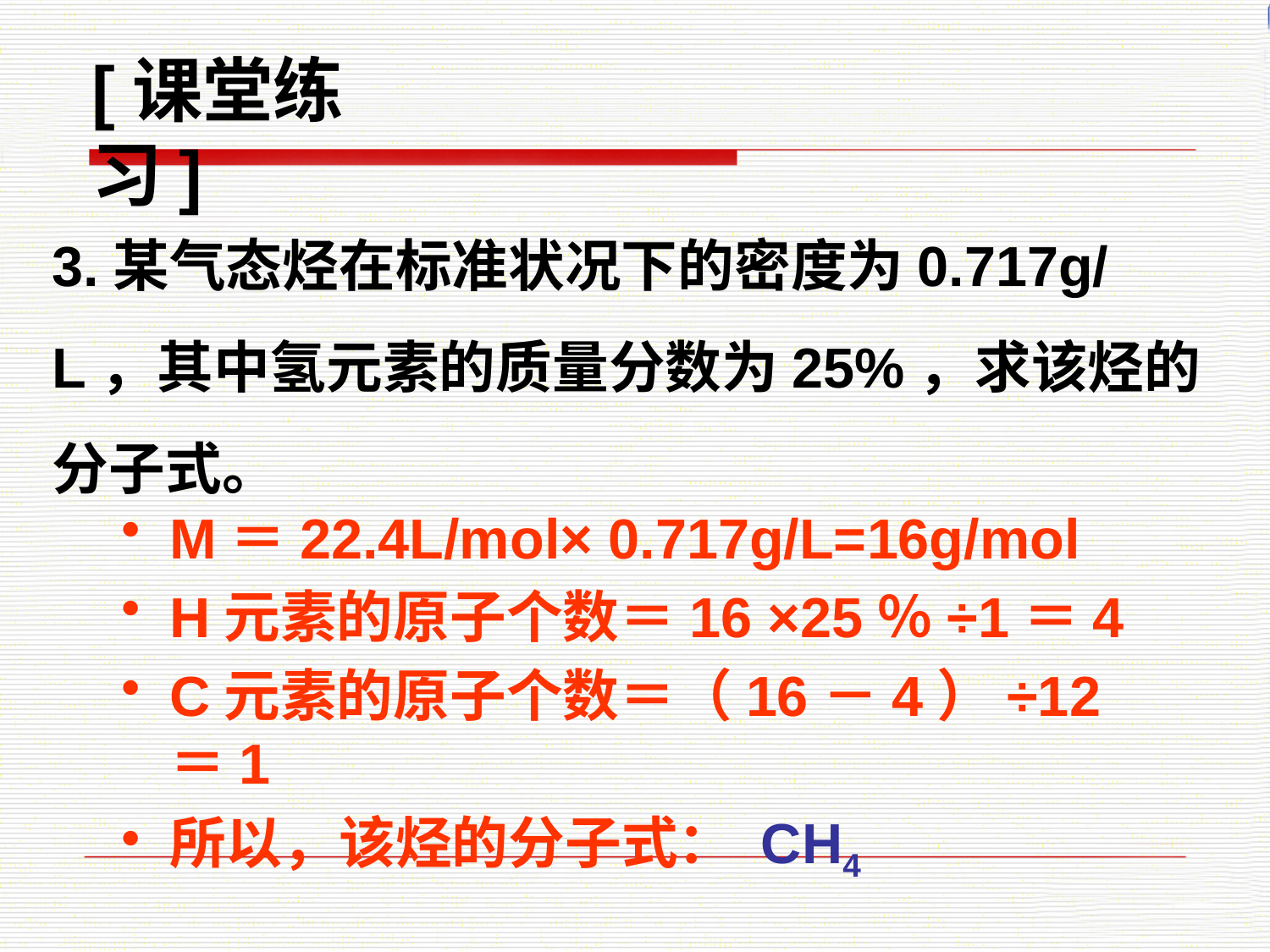

[课堂练习]
3.某气态烃在标准状况下的密度为0.717g/L，其中氢元素的质量分数为25%，求该烃的分子式。
M＝22.4L/mol× 0.717g/L=16g/mol
H元素的原子个数＝16 ×25％÷1＝4
C元素的原子个数＝（16－4）÷12＝1
所以，该烃的分子式： CH4